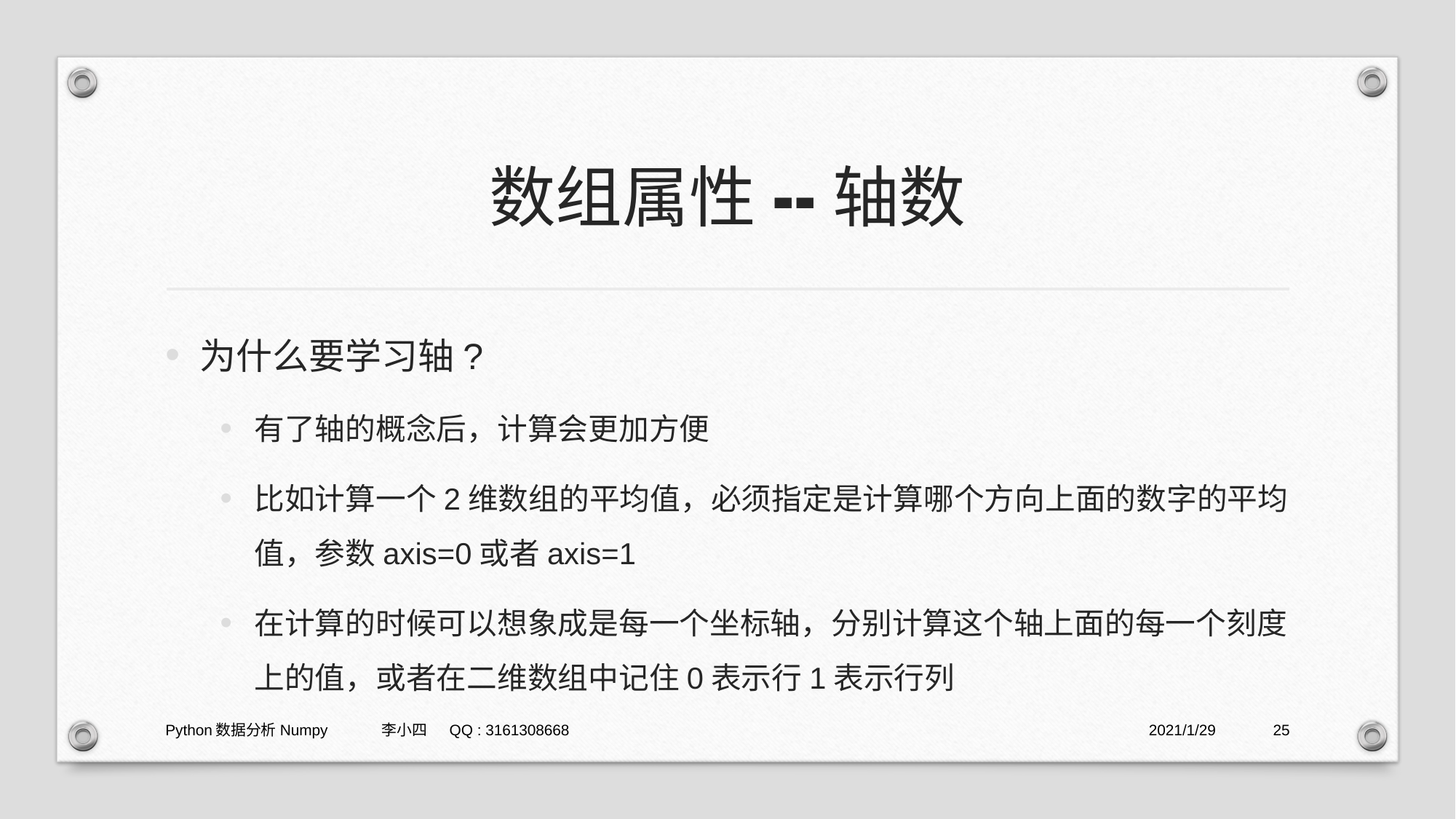

# 数组属性--轴数
为什么要学习轴?
有了轴的概念后，计算会更加方便
比如计算一个2维数组的平均值，必须指定是计算哪个方向上面的数字的平均值，参数axis=0或者axis=1
在计算的时候可以想象成是每一个坐标轴，分别计算这个轴上面的每一个刻度上的值，或者在二维数组中记住0表示行1表示行列
Python数据分析Numpy            李小四    QQ : 3161308668
2021/1/29
25